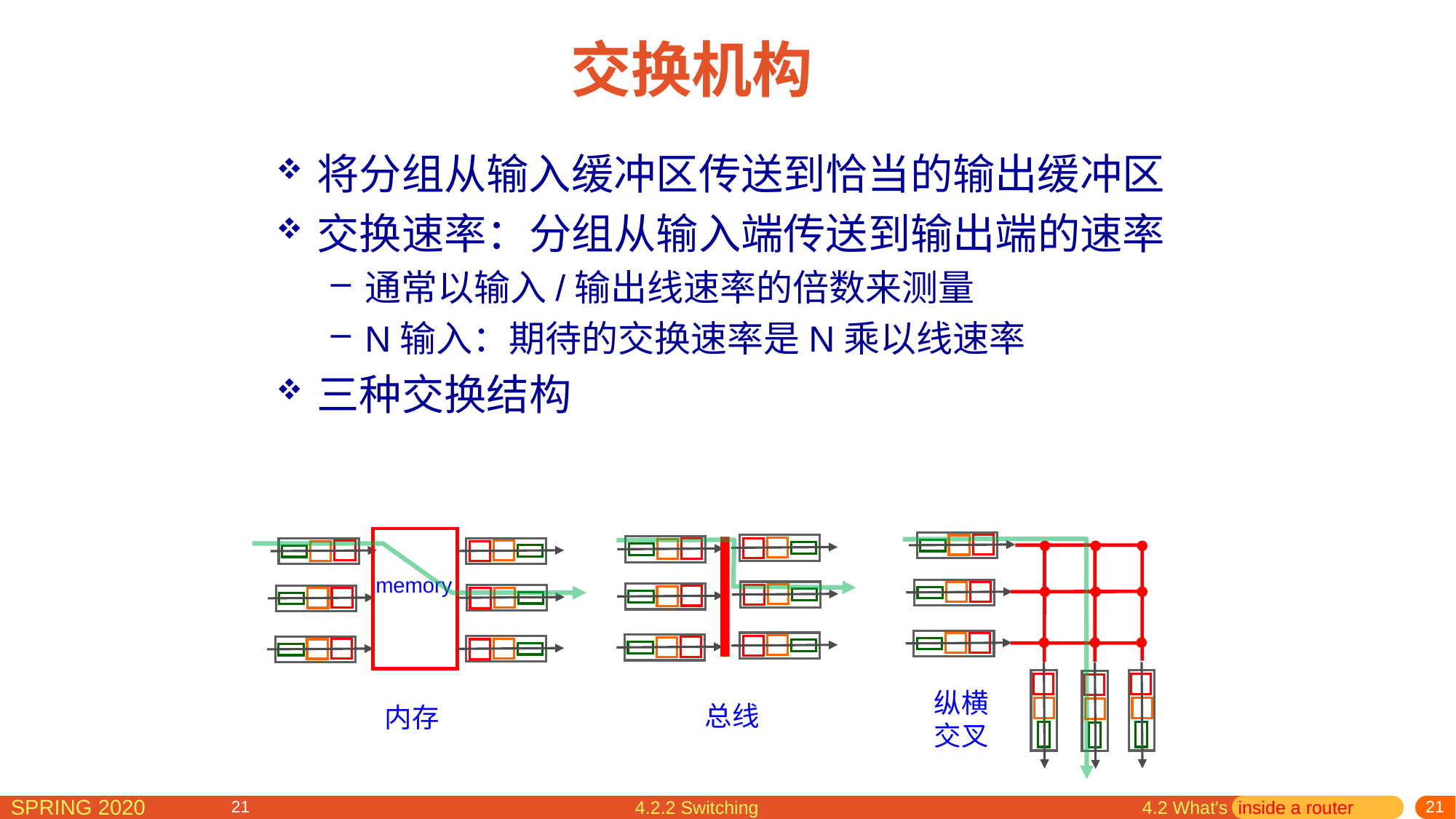

# 交换机构
transfer packet from input buffer to appropriate output buffer
switching rate: rate at which packets can be transfer from inputs to outputs
often measured as multiple of input/output line rate
N inputs: switching rate N times line rate desirable
three types of switching fabrics
将分组从输入缓冲区传送到恰当的输出缓冲区
交换速率：分组从输入端传送到输出端的速率
通常以输入/输出线速率的倍数来测量
N输入：期待的交换速率是N乘以线速率
三种交换结构

memory

纵横
交叉
总线
内存
4.2.2 Switching
4.2 What's  inside a router